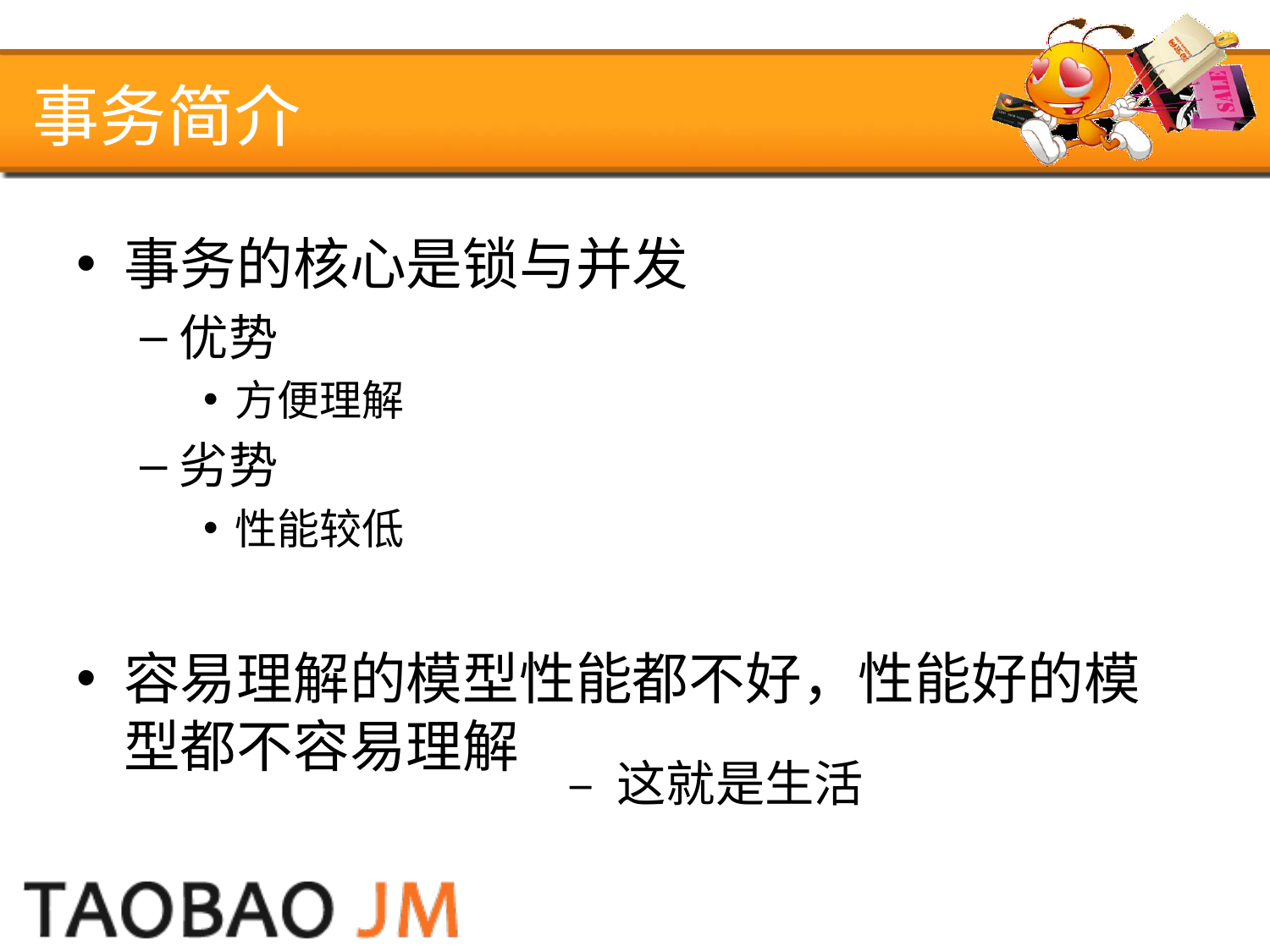

# 事务简介
事务的核心是锁与并发
优势
方便理解
劣势
性能较低

容易理解的模型性能都不好，性能好的模型都不容易理解
– 这就是生活